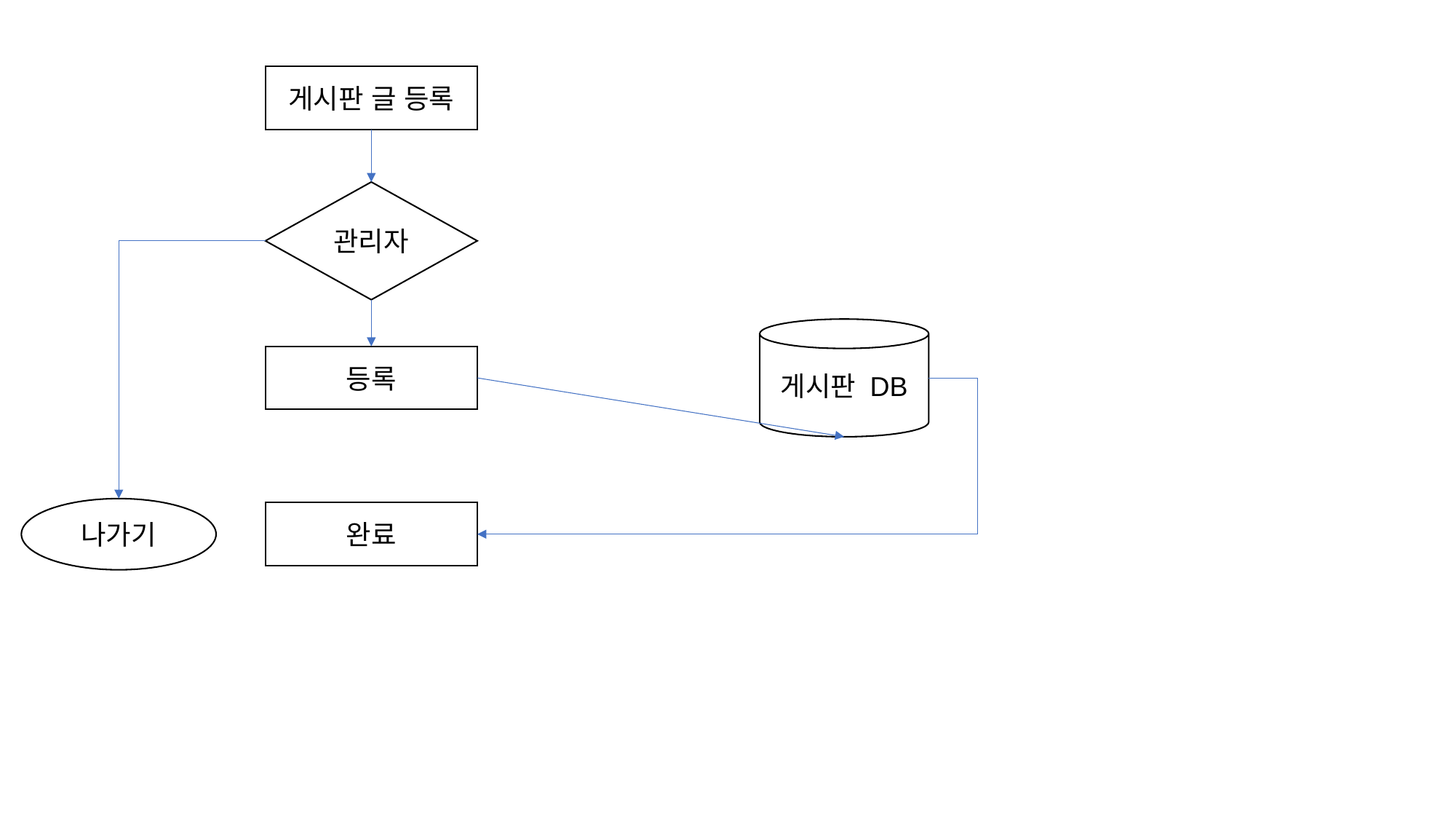

게시판 글 등록
관리자
게시판 DB
등록
나가기
완료